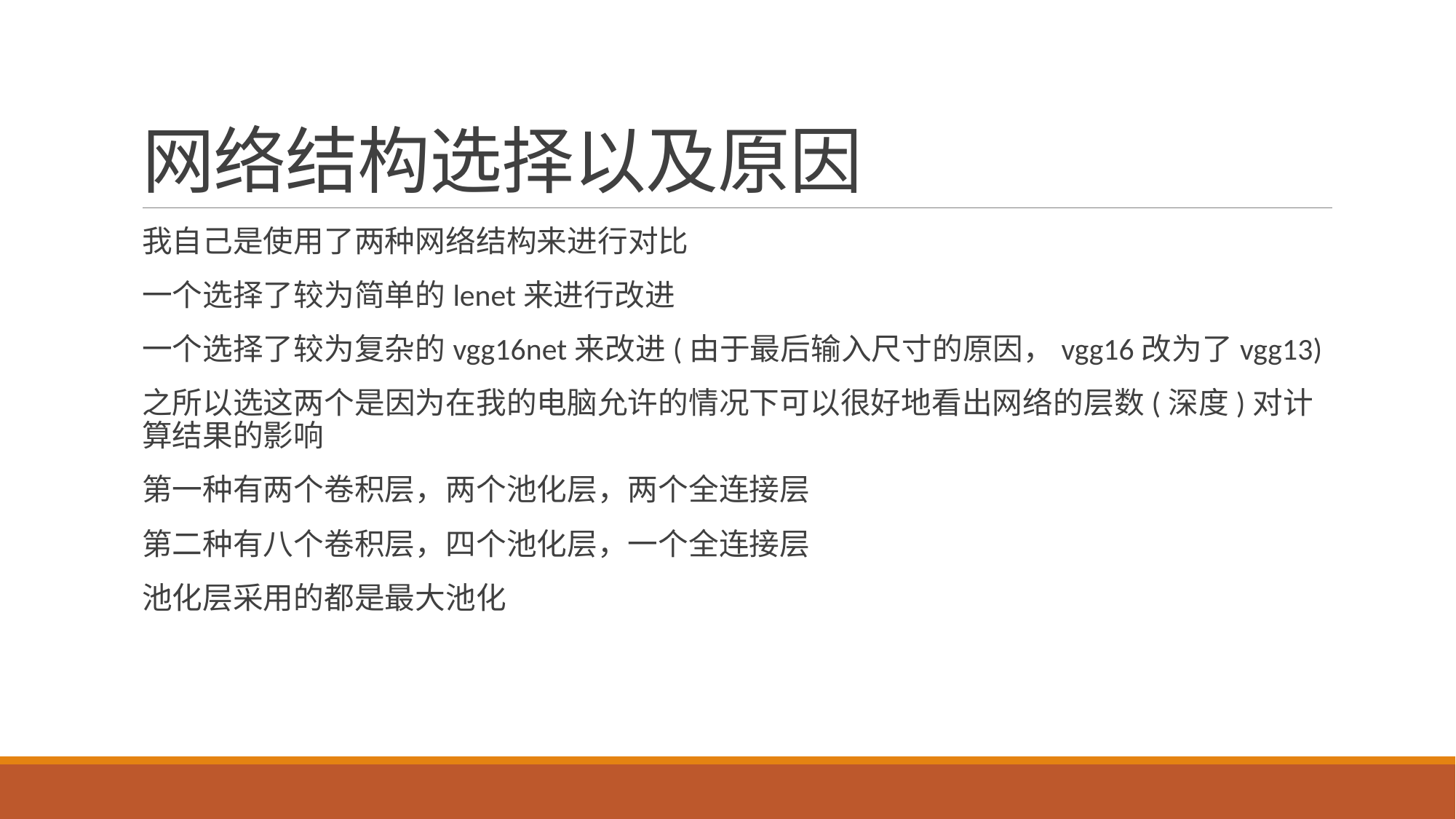

# 网络结构选择以及原因
我自己是使用了两种网络结构来进行对比
一个选择了较为简单的lenet来进行改进
一个选择了较为复杂的vgg16net来改进(由于最后输入尺寸的原因，vgg16改为了vgg13)
之所以选这两个是因为在我的电脑允许的情况下可以很好地看出网络的层数(深度)对计算结果的影响
第一种有两个卷积层，两个池化层，两个全连接层
第二种有八个卷积层，四个池化层，一个全连接层
池化层采用的都是最大池化